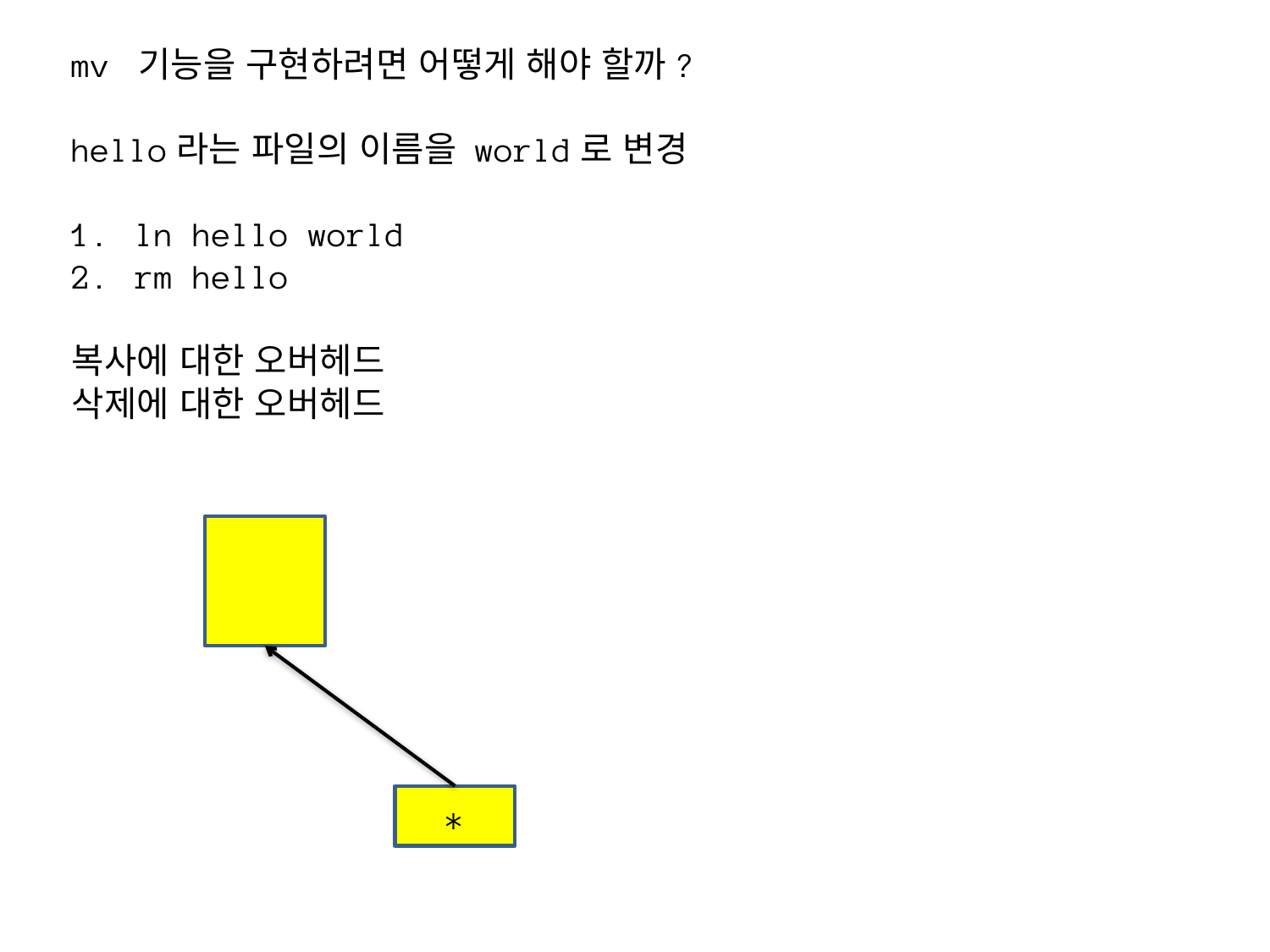

mv 기능을 구현하려면 어떻게 해야 할까?

hello라는 파일의 이름을 world로 변경

ln hello world
rm hello

복사에 대한 오버헤드
삭제에 대한 오버헤드

*